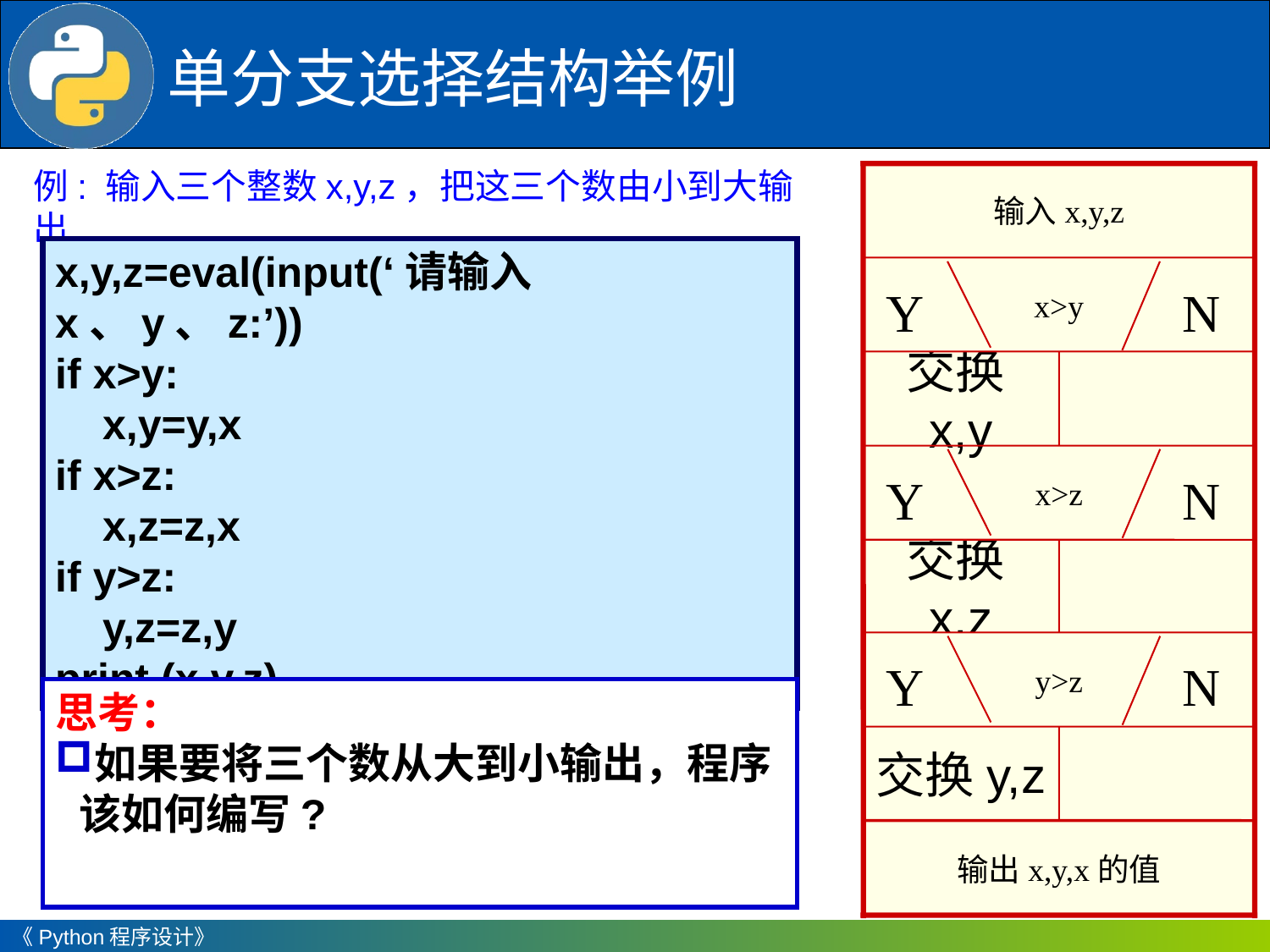

单分支选择结构举例
例: 输入三个整数x,y,z，把这三个数由小到大输出
输入x,y,z

x>y

Y
N
交换x,y

x>z

Y
N
交换x,z

y>z

Y
N
交换y,z

输出x,y,x的值

x,y,z=eval(input(‘请输入x、y、z:’))
if x>y:
    x,y=y,x
if x>z:
    x,z=z,x
if y>z:
    y,z=z,y
print (x,y,z)
思考：
如果要将三个数从大到小输出，程序该如何编写?